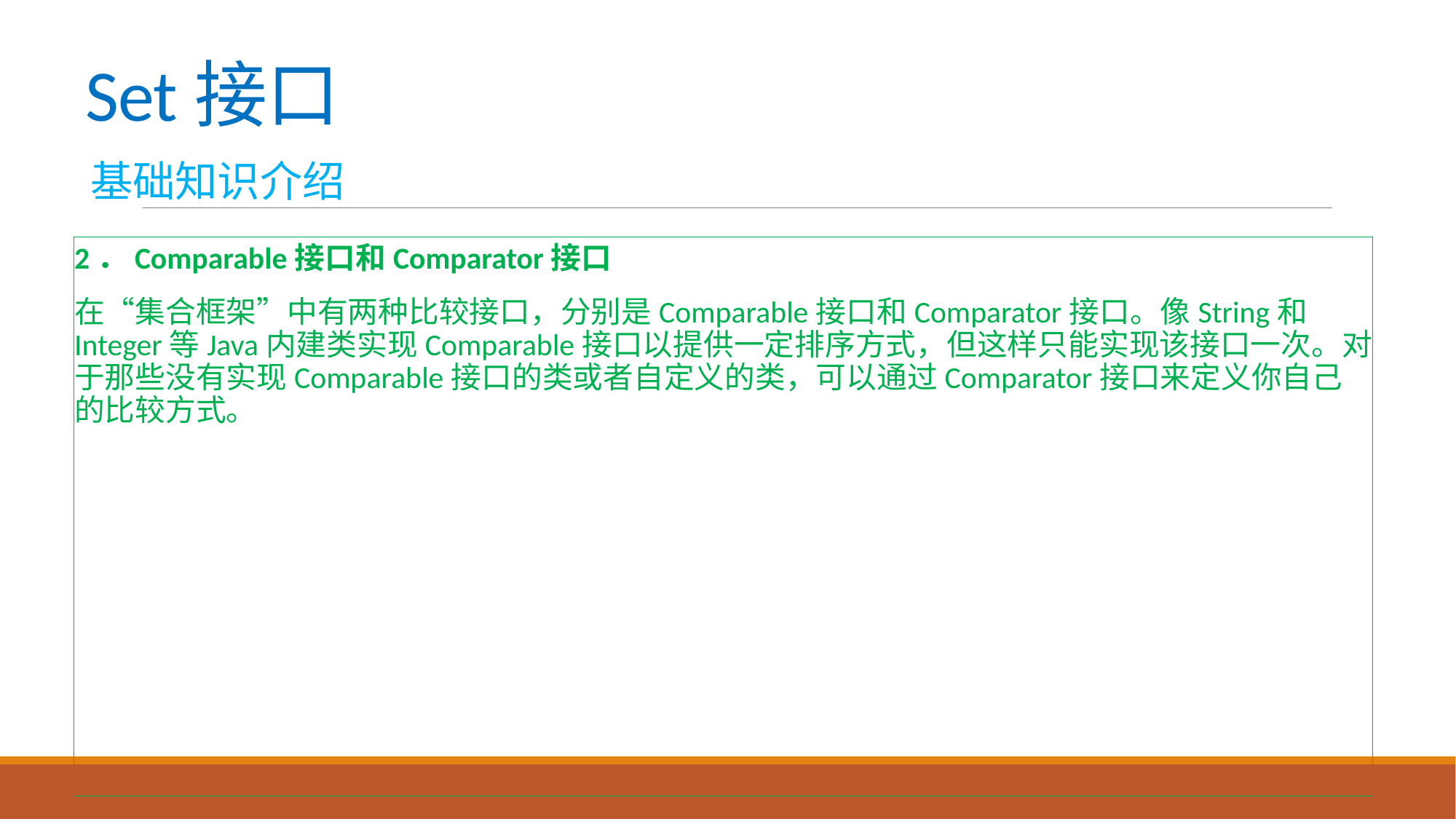

# Set接口
基础知识介绍
2．Comparable接口和Comparator接口
在“集合框架”中有两种比较接口，分别是Comparable接口和Comparator接口。像String和Integer等Java内建类实现Comparable接口以提供一定排序方式，但这样只能实现该接口一次。对于那些没有实现Comparable接口的类或者自定义的类，可以通过Comparator接口来定义你自己的比较方式。